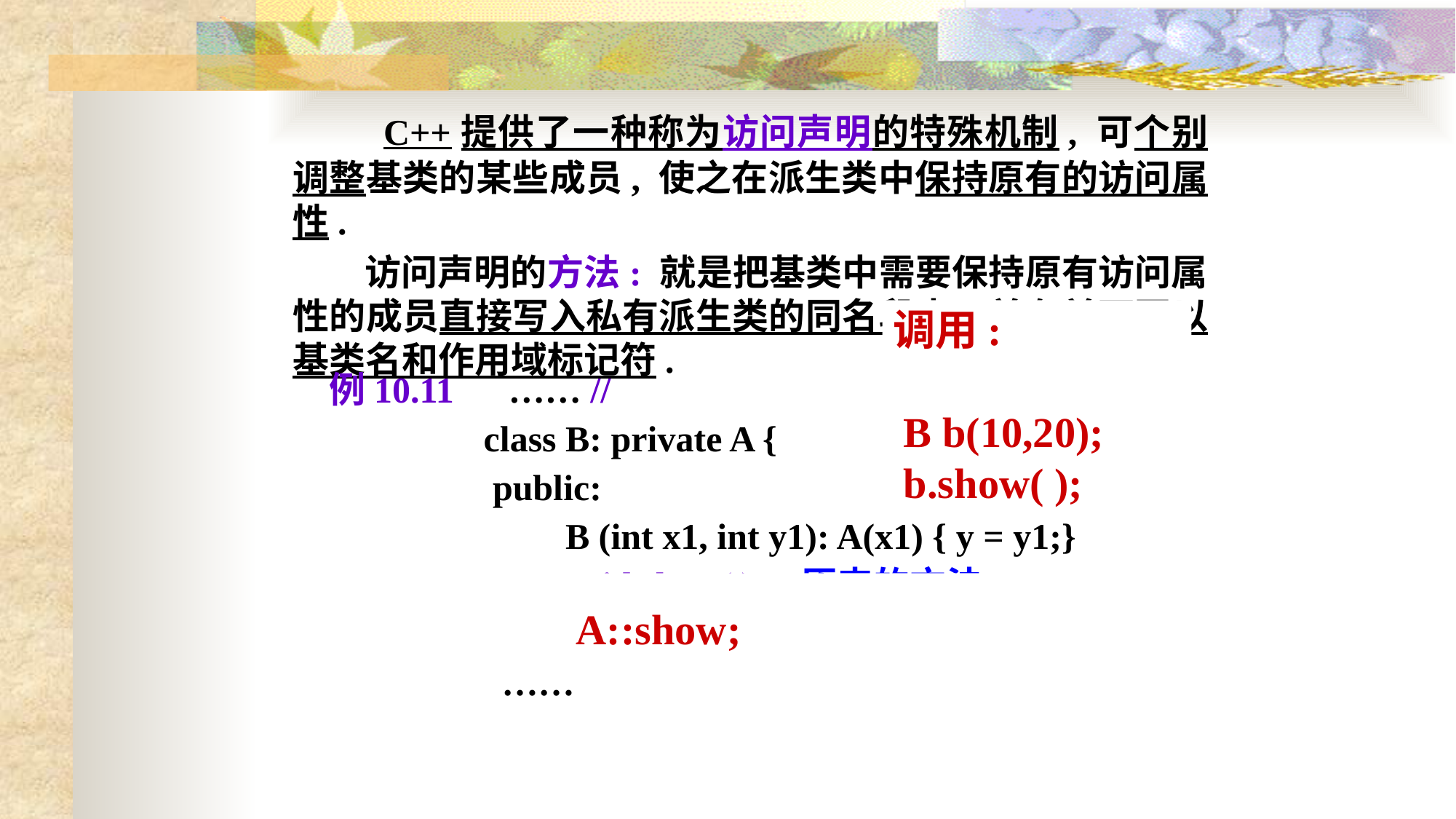

C++提供了一种称为访问声明的特殊机制, 可个别调整基类的某些成员, 使之在派生类中保持原有的访问属性.
              访问声明的方法: 就是把基类中需要保持原有访问属性的成员直接写入私有派生类的同名段中, 并在前面冠以基类名和作用域标记符.
调用:

 B b(10,20);
 b.show( );
例10.11      …… //
                 class B: private A {
                  public:
                          B (int x1, int y1): A(x1) { y = y1;}
                          void show( )  //原来的方法
                          { A:: show ( );  }
                   ……
 A::show;